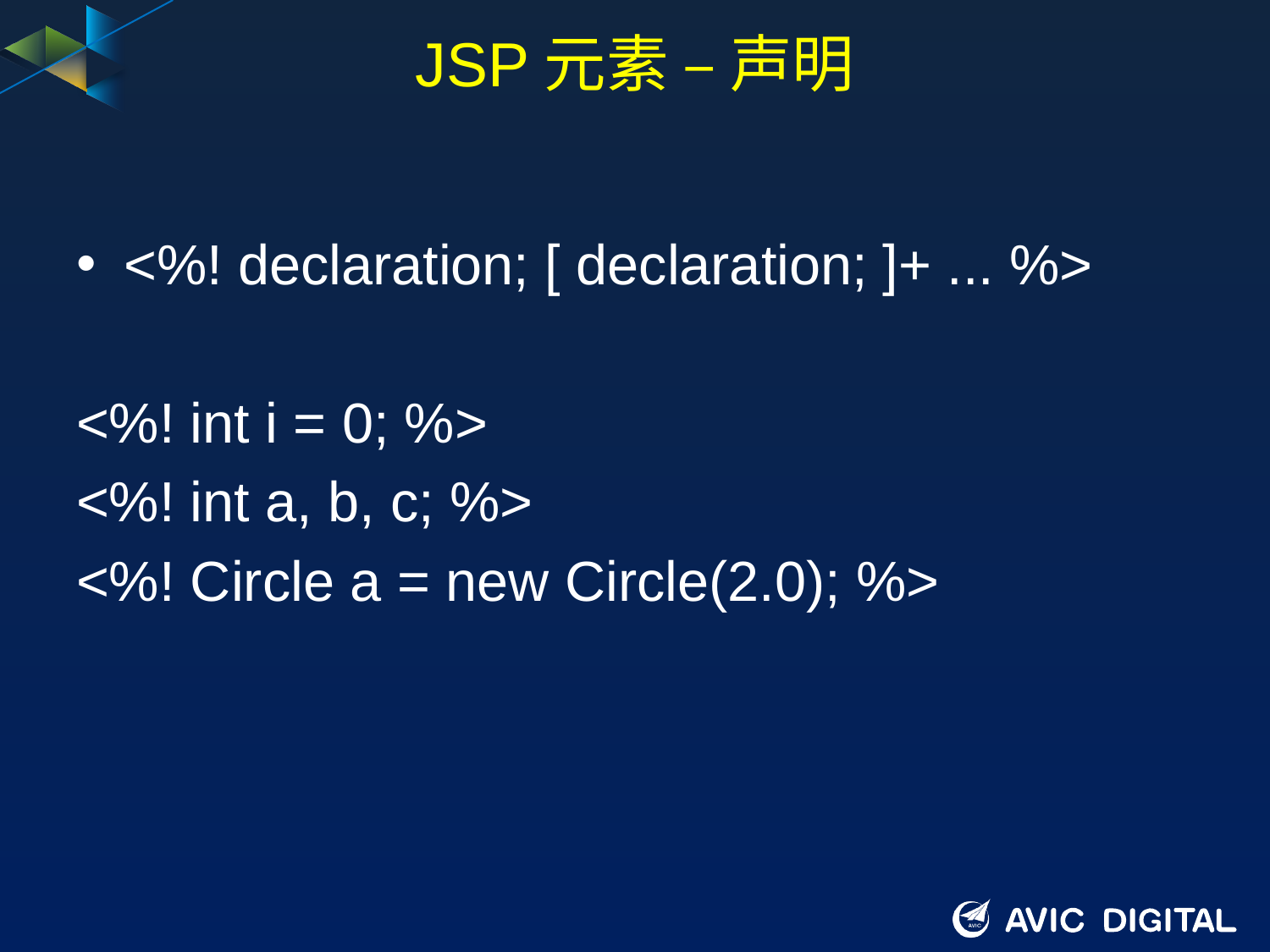

# JSP元素 – 声明
<%! declaration; [ declaration; ]+ ... %>

<%! int i = 0; %>
<%! int a, b, c; %>
<%! Circle a = new Circle(2.0); %>